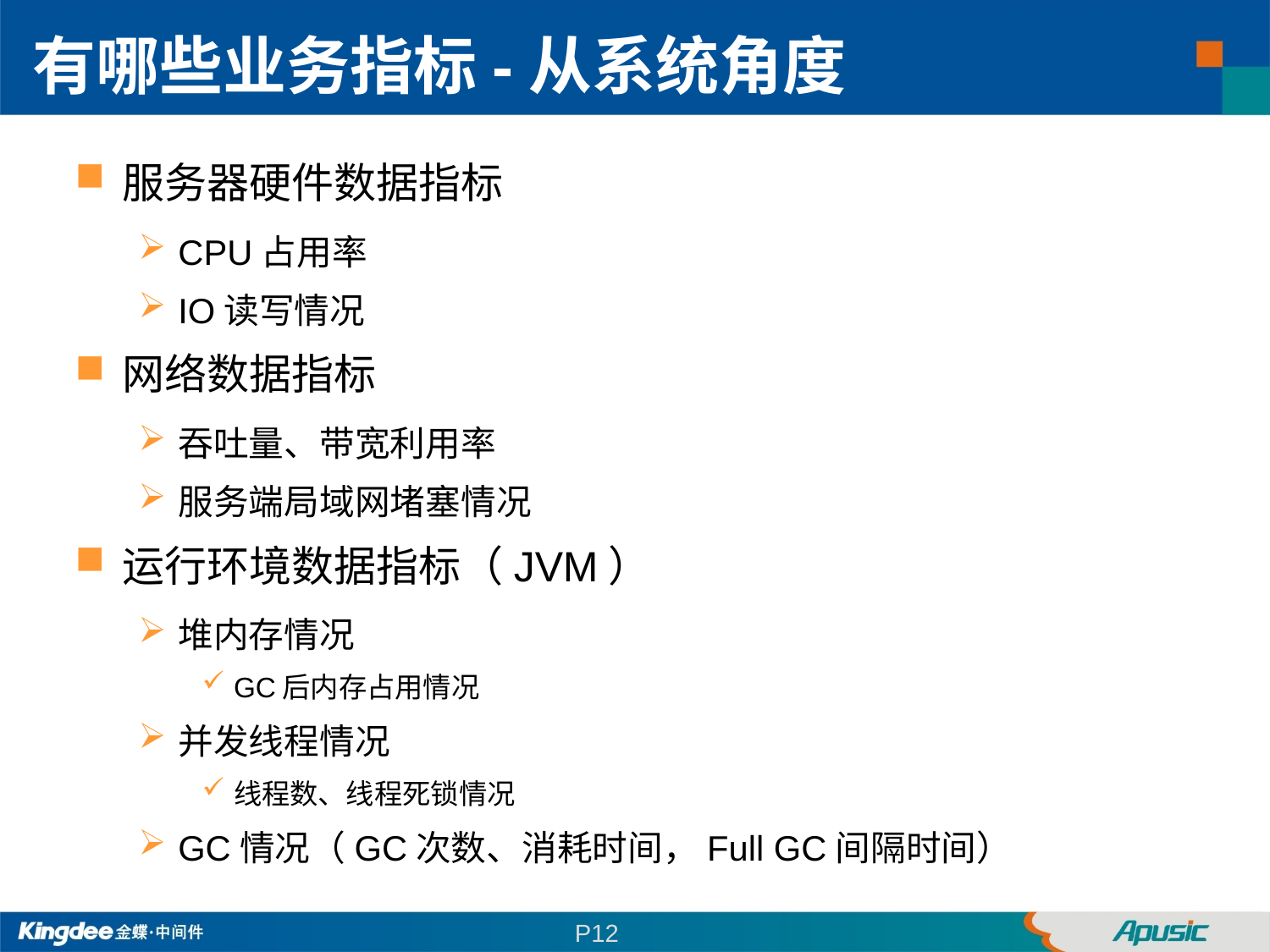

有哪些业务指标-从系统角度
服务器硬件数据指标
CPU占用率
IO读写情况
网络数据指标
吞吐量、带宽利用率
服务端局域网堵塞情况
运行环境数据指标（JVM）
堆内存情况
GC后内存占用情况
并发线程情况
线程数、线程死锁情况
GC情况（GC次数、消耗时间，Full GC间隔时间）